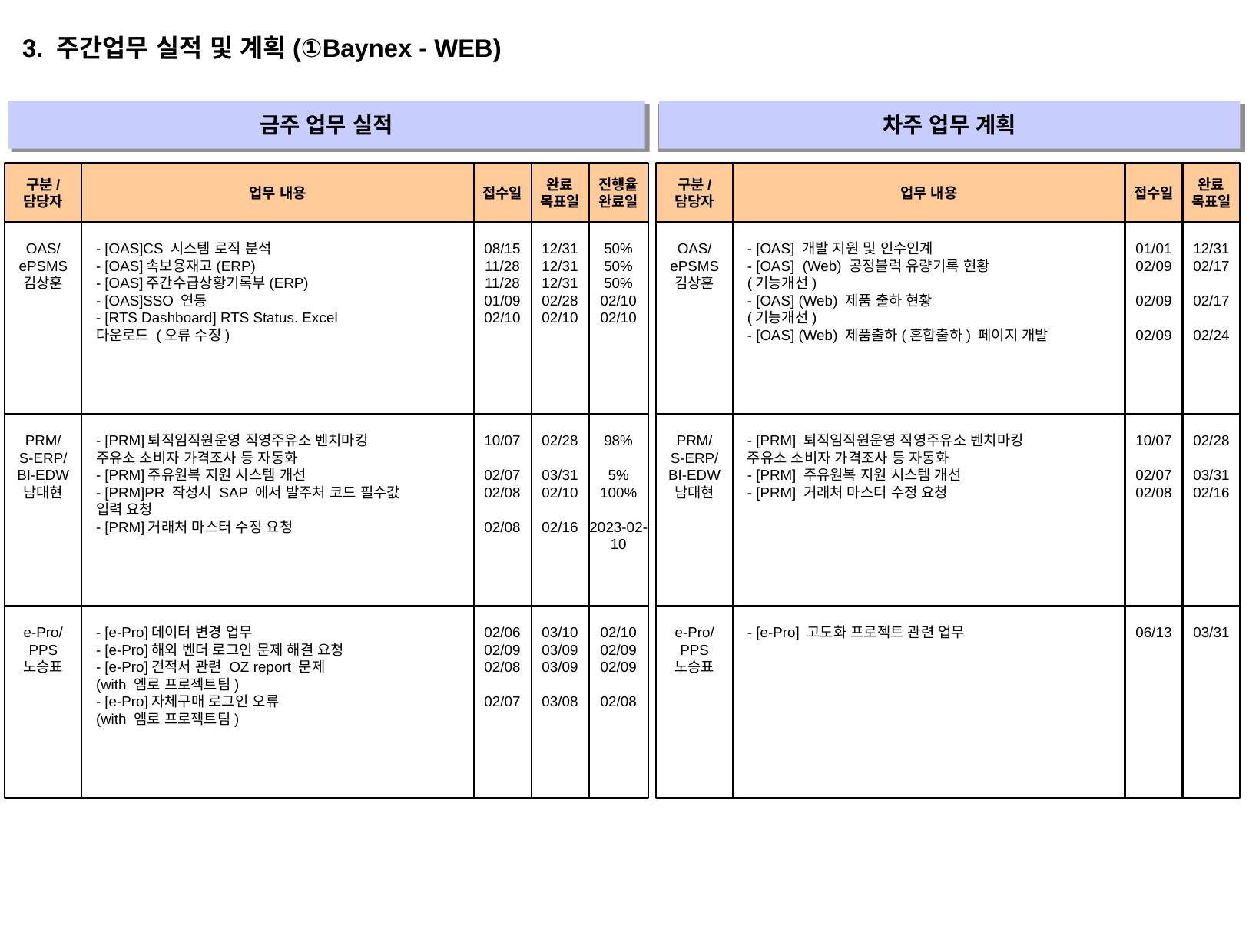

3. 주간업무 실적 및 계획(①Baynex - WEB)
금주 업무 실적
차주 업무 계획
" "
" "
구분/
담당자
업무 내용
접수일
완료
목표일
진행율
완료일
구분/
담당자
업무 내용
접수일
완료
목표일
OAS/
ePSMS
김상훈

- [OAS]CS 시스템 로직 분석
- [OAS]속보용재고(ERP)
- [OAS]주간수급상황기록부(ERP)
- [OAS]SSO 연동
- [RTS Dashboard] RTS Status. Excel
다운로드 (오류 수정)
08/15
11/28
11/28
01/09
02/10
12/31
12/31
12/31
02/28
02/10
50%
50%
50%
02/10
02/10
OAS/
ePSMS
김상훈

- [OAS] 개발 지원 및 인수인계
- [OAS]  (Web) 공정블럭 유량기록 현황
(기능개선)
- [OAS] (Web) 제품 출하 현황
(기능개선)
- [OAS] (Web) 제품출하(혼합출하) 페이지 개발
01/01
02/09
02/09
02/09
12/31
02/17
02/17
02/24
PRM/
S-ERP/
BI-EDW
남대현

- [PRM]퇴직임직원운영 직영주유소 벤치마킹
주유소 소비자 가격조사 등 자동화
- [PRM]주유원복 지원 시스템 개선
- [PRM]PR 작성시 SAP 에서 발주처 코드 필수값
입력 요청
- [PRM]거래처 마스터 수정 요청
10/07
02/07
02/08
02/08
02/28
03/31
02/10
02/16
98%
5%
100%
2023-02-10
PRM/
S-ERP/
BI-EDW
남대현

- [PRM] 퇴직임직원운영 직영주유소 벤치마킹
주유소 소비자 가격조사 등 자동화
- [PRM] 주유원복 지원 시스템 개선
- [PRM] 거래처 마스터 수정 요청
10/07
02/07
02/08
02/28
03/31
02/16
e-Pro/
PPS
노승표

- [e-Pro]데이터 변경 업무
- [e-Pro]해외 벤더 로그인 문제 해결 요청
- [e-Pro]견적서 관련 OZ report 문제
(with 엠로 프로젝트팀)
- [e-Pro]자체구매 로그인 오류
(with 엠로 프로젝트팀)
02/06
02/09
02/08
02/07
03/10
03/09
03/09
03/08
02/10
02/09
02/09
02/08
e-Pro/
PPS
노승표

- [e-Pro] 고도화 프로젝트 관련 업무
06/13
03/31